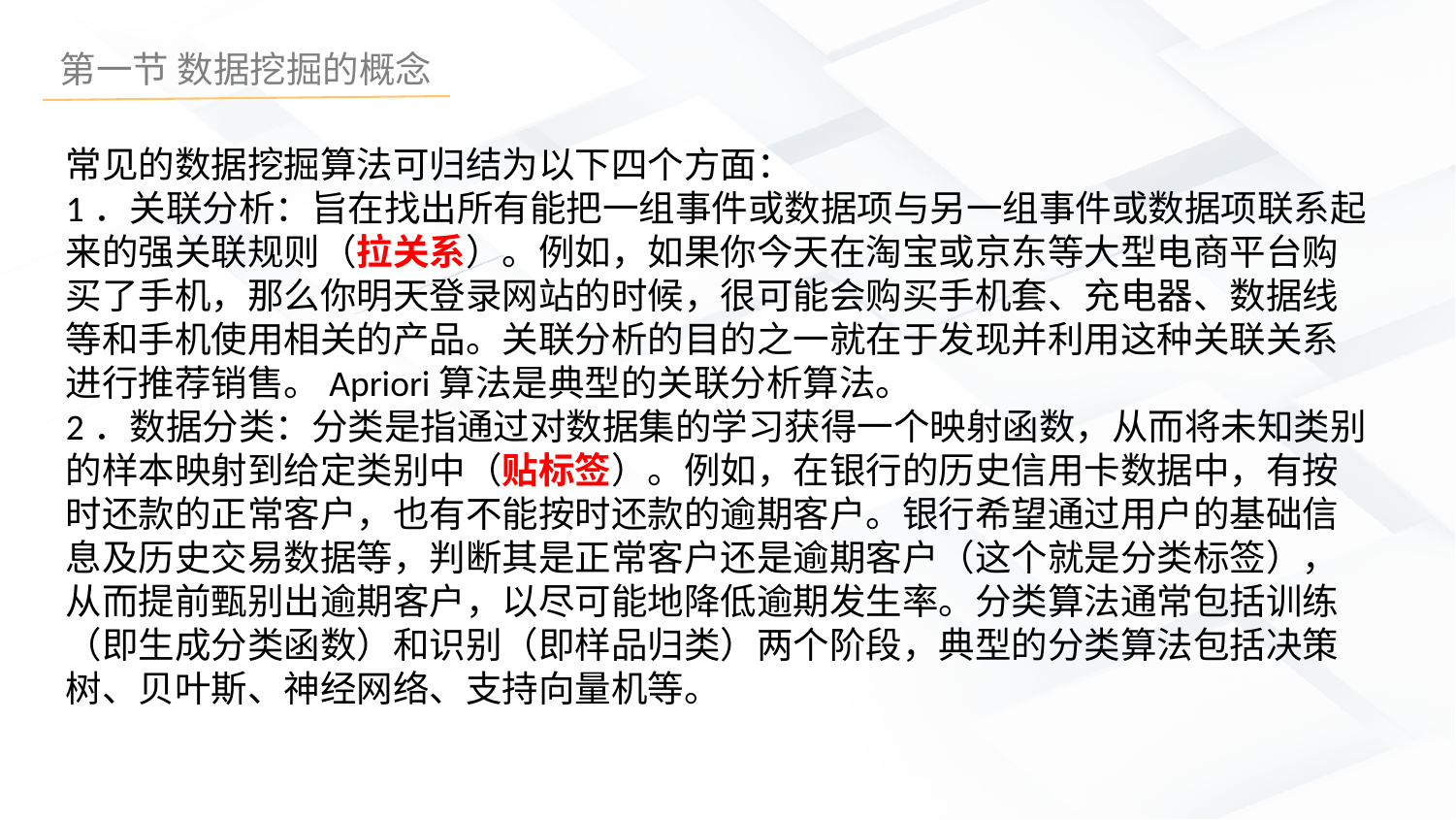

常见的数据挖掘算法可归结为以下四个方面：
1．关联分析：旨在找出所有能把一组事件或数据项与另一组事件或数据项联系起来的强关联规则（拉关系）。例如，如果你今天在淘宝或京东等大型电商平台购买了手机，那么你明天登录网站的时候，很可能会购买手机套、充电器、数据线等和手机使用相关的产品。关联分析的目的之一就在于发现并利用这种关联关系进行推荐销售。Apriori算法是典型的关联分析算法。
2．数据分类：分类是指通过对数据集的学习获得一个映射函数，从而将未知类别的样本映射到给定类别中（贴标签）。例如，在银行的历史信用卡数据中，有按时还款的正常客户，也有不能按时还款的逾期客户。银行希望通过用户的基础信息及历史交易数据等，判断其是正常客户还是逾期客户（这个就是分类标签），从而提前甄别出逾期客户，以尽可能地降低逾期发生率。分类算法通常包括训练（即生成分类函数）和识别（即样品归类）两个阶段，典型的分类算法包括决策树、贝叶斯、神经网络、支持向量机等。